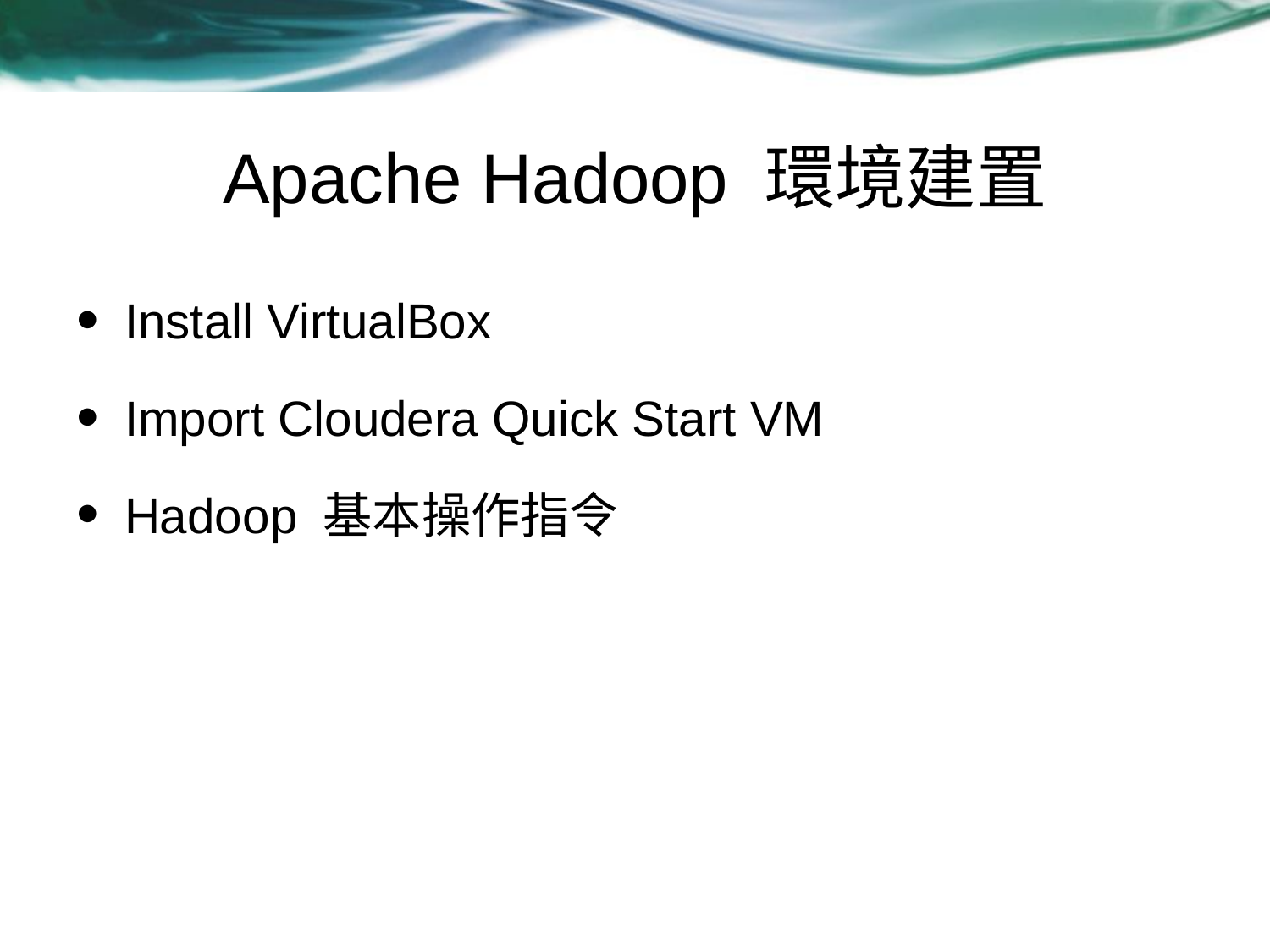

# Apache Hadoop 環境建置
Install VirtualBox
Import Cloudera Quick Start VM
Hadoop 基本操作指令